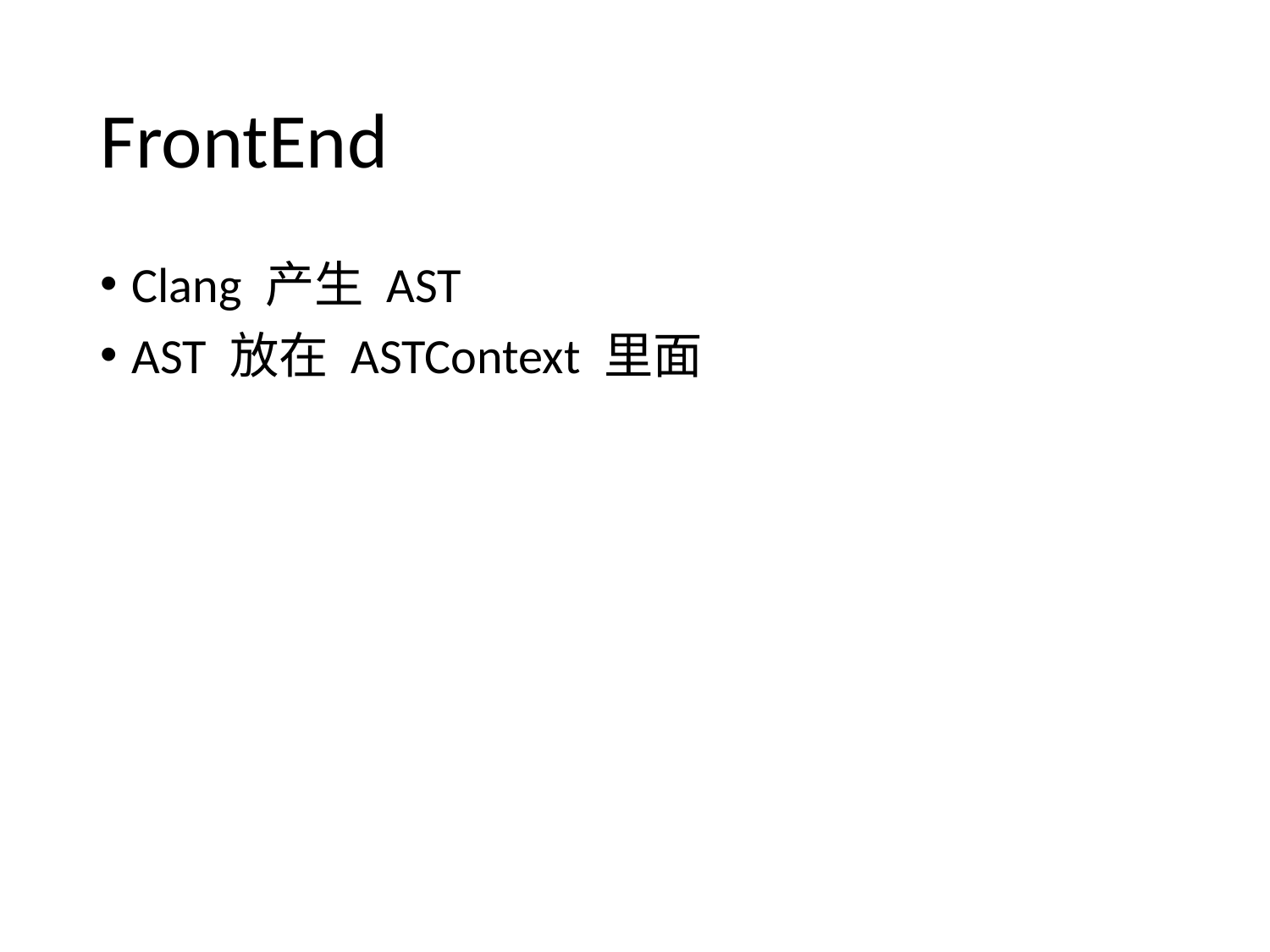

# FrontEnd
Clang 产生 AST
AST 放在 ASTContext 里面